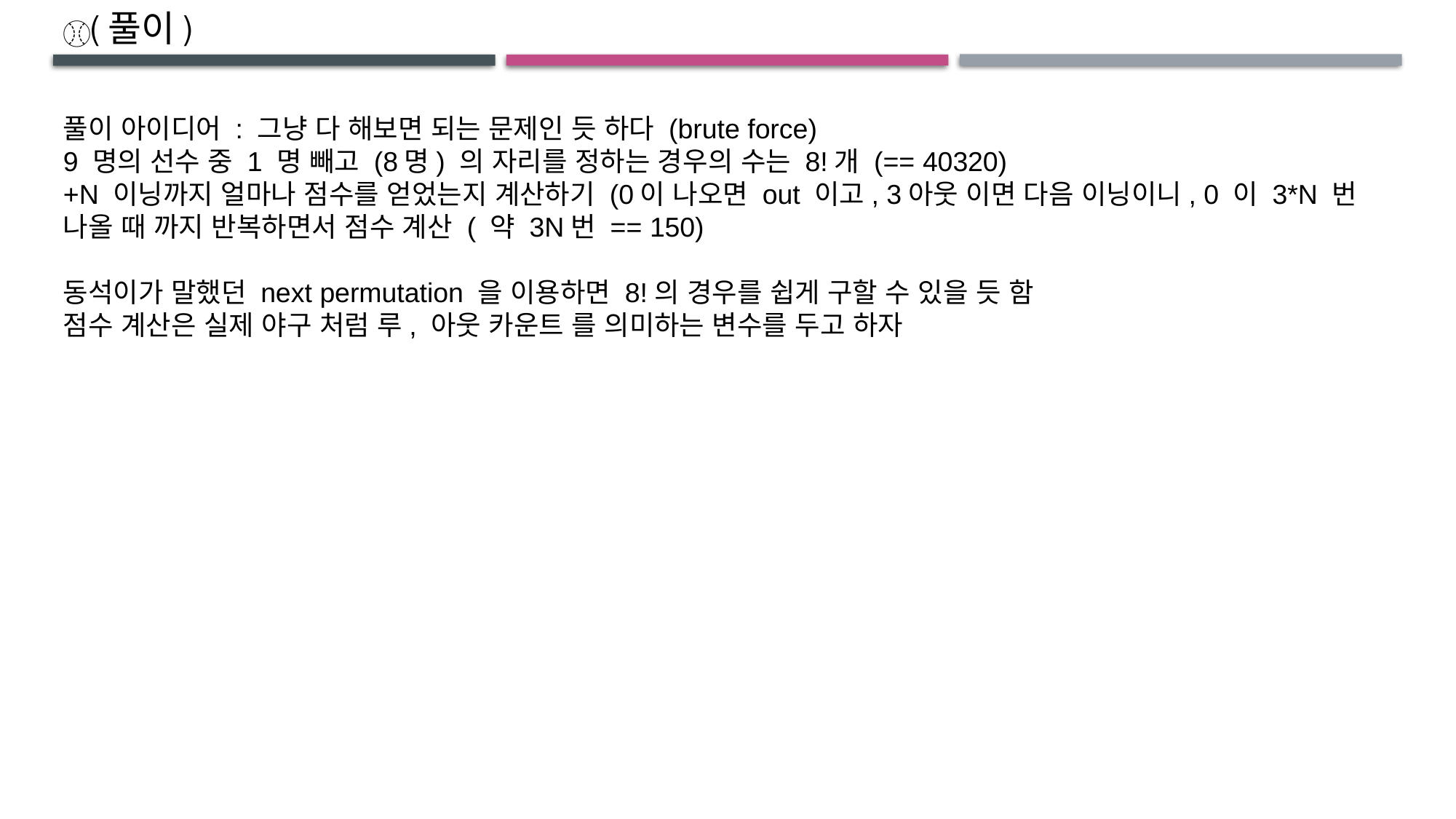

⚾(풀이)
풀이 아이디어 : 그냥 다 해보면 되는 문제인 듯 하다 (brute force)
9 명의 선수 중 1 명 빼고 (8명) 의 자리를 정하는 경우의 수는 8!개 (== 40320)
+N 이닝까지 얼마나 점수를 얻었는지 계산하기 (0이 나오면 out 이고, 3아웃 이면 다음 이닝이니, 0 이 3*N 번 나올 때 까지 반복하면서 점수 계산 ( 약 3N번 == 150)

동석이가 말했던 next permutation 을 이용하면 8!의 경우를 쉽게 구할 수 있을 듯 함
점수 계산은 실제 야구 처럼 루, 아웃 카운트 를 의미하는 변수를 두고 하자